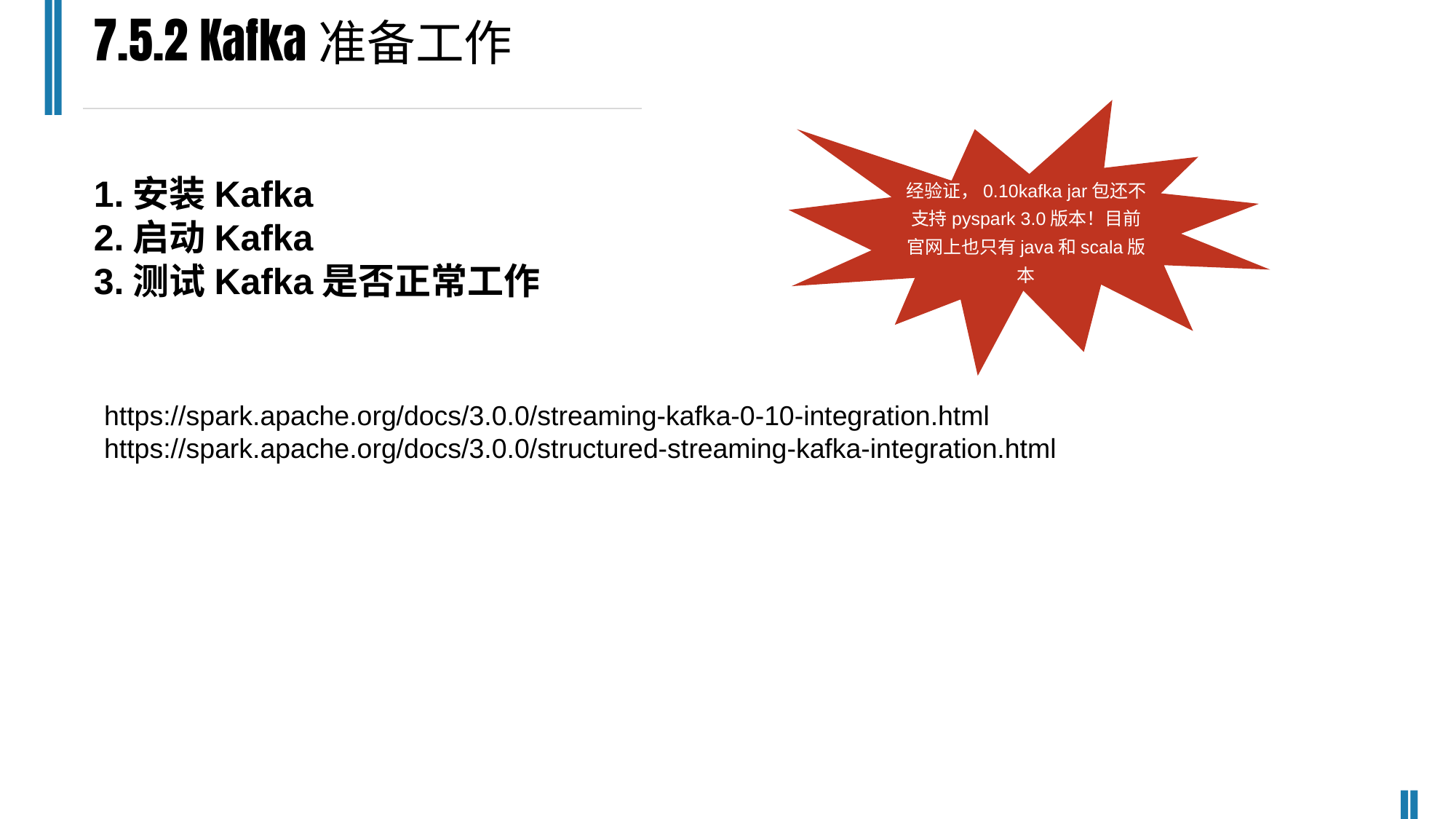

7.5.2 Kafka准备工作

经验证，0.10kafka jar包还不支持pyspark 3.0版本！目前官网上也只有java和scala版本
1.安装Kafka
2.启动Kafka
3.测试Kafka是否正常工作

https://spark.apache.org/docs/3.0.0/streaming-kafka-0-10-integration.html
https://spark.apache.org/docs/3.0.0/structured-streaming-kafka-integration.html